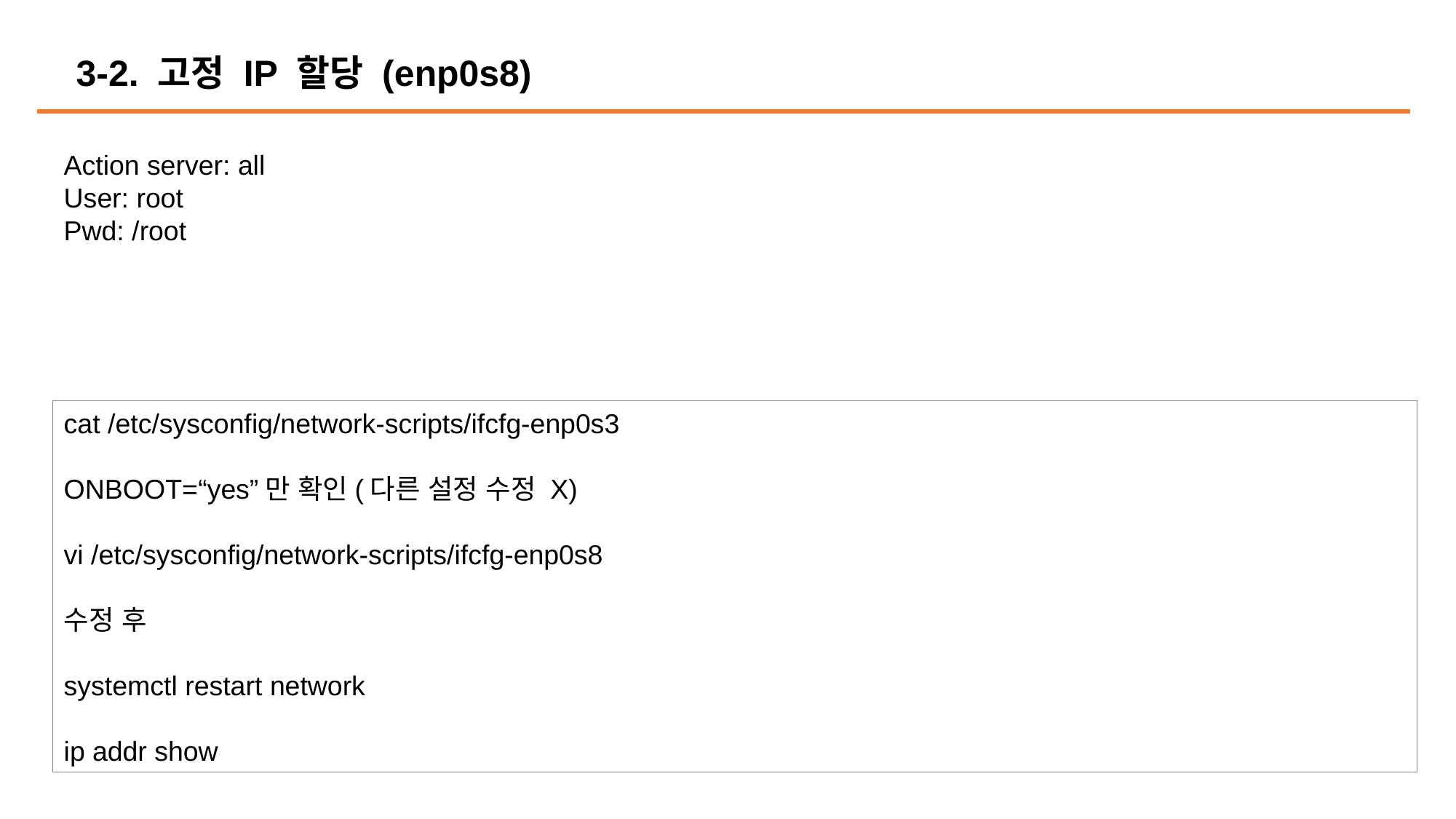

3-2. 고정 IP 할당 (enp0s8)
Action server: all
User: root
Pwd: /root
cat /etc/sysconfig/network-scripts/ifcfg-enp0s3

ONBOOT=“yes”만 확인(다른 설정 수정 X)

vi /etc/sysconfig/network-scripts/ifcfg-enp0s8

수정 후

systemctl restart network

ip addr show